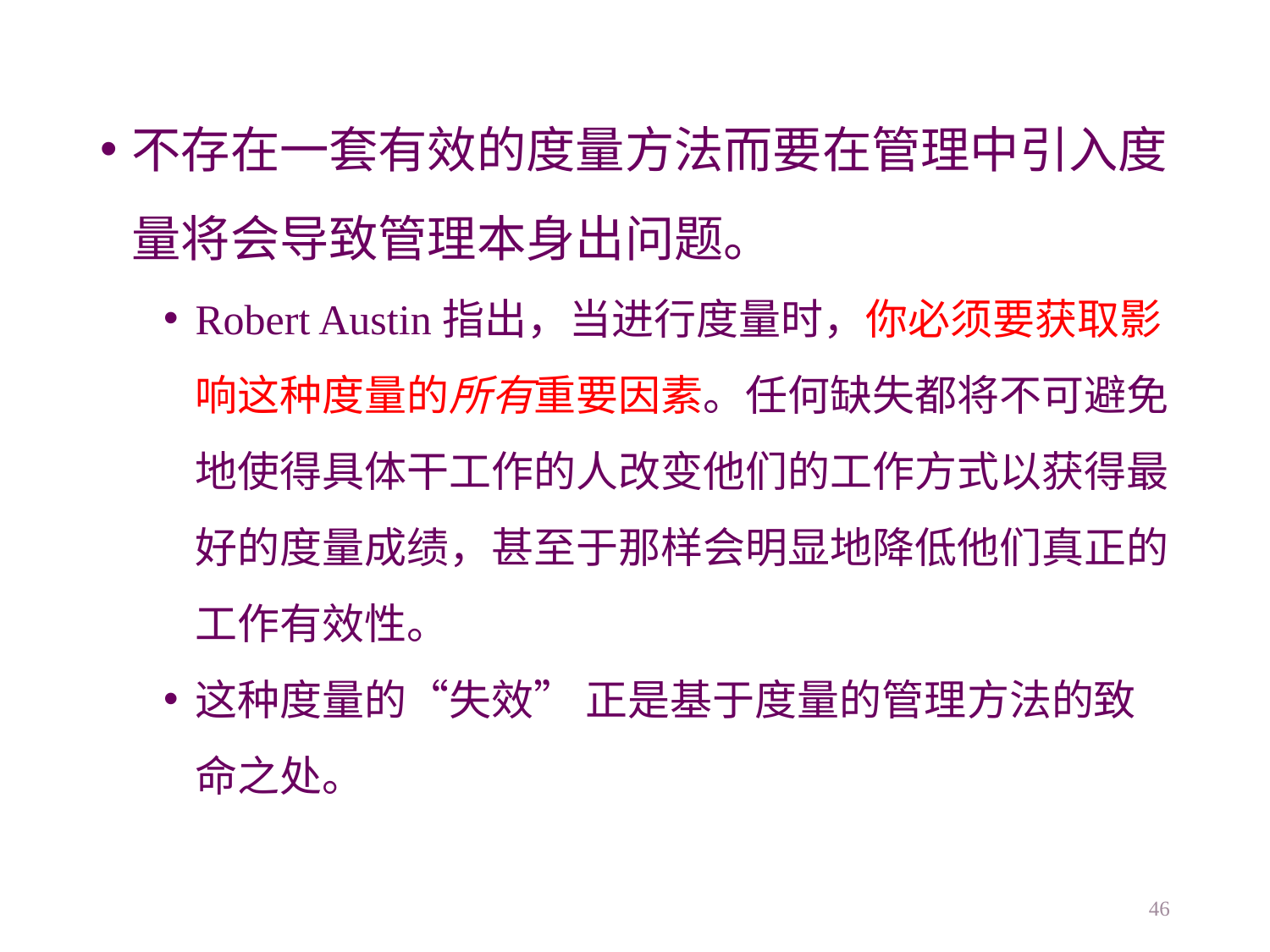

不存在一套有效的度量方法而要在管理中引入度量将会导致管理本身出问题。
Robert Austin指出，当进行度量时，你必须要获取影响这种度量的所有重要因素。任何缺失都将不可避免地使得具体干工作的人改变他们的工作方式以获得最好的度量成绩，甚至于那样会明显地降低他们真正的工作有效性。
这种度量的“失效” 正是基于度量的管理方法的致命之处。

46